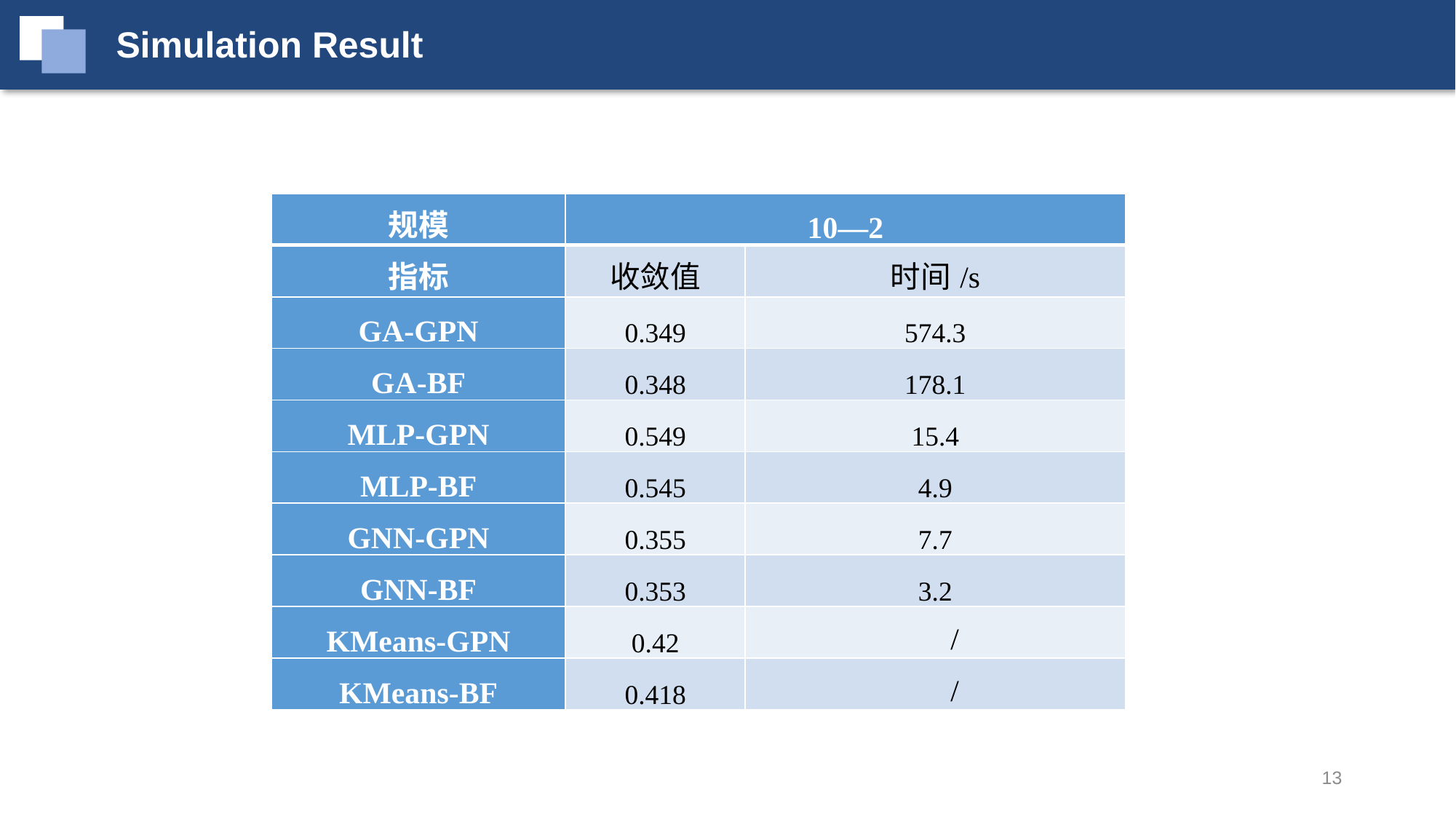

Simulation Result

| 规模 | 10—2 |  |
| --- | --- | --- |
| 指标 | 收敛值 | 时间/s |
| GA-GPN | 0.349 | 574.3 |
| GA-BF | 0.348 | 178.1 |
| MLP-GPN | 0.549 | 15.4 |
| MLP-BF | 0.545 | 4.9 |
| GNN-GPN | 0.355 | 7.7 |
| GNN-BF | 0.353 | 3.2 |
| KMeans-GPN | 0.42 | / |
| KMeans-BF | 0.418 | / |
13